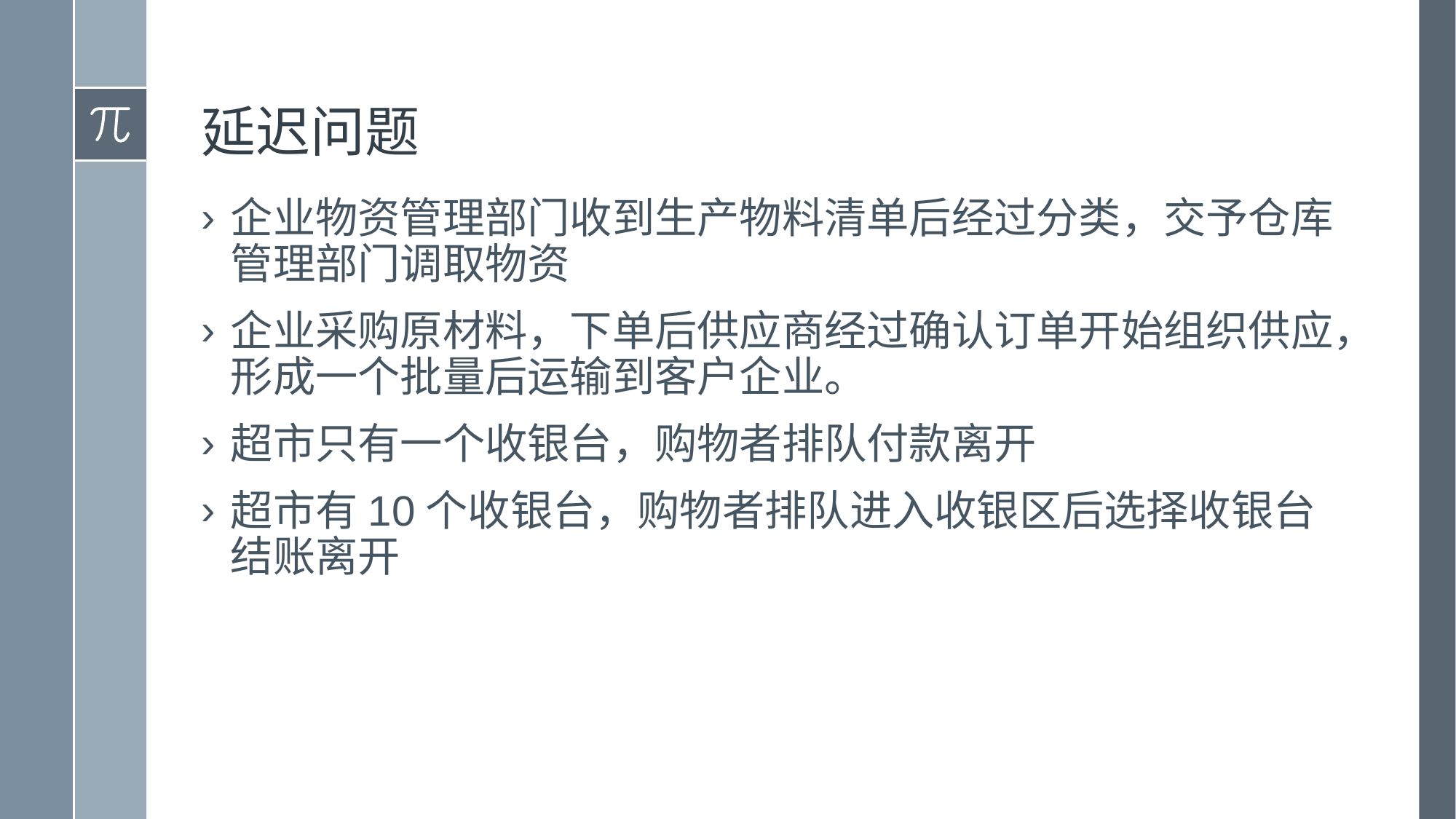

# 延迟问题
企业物资管理部门收到生产物料清单后经过分类，交予仓库管理部门调取物资
企业采购原材料，下单后供应商经过确认订单开始组织供应，形成一个批量后运输到客户企业。
超市只有一个收银台，购物者排队付款离开
超市有10个收银台，购物者排队进入收银区后选择收银台结账离开